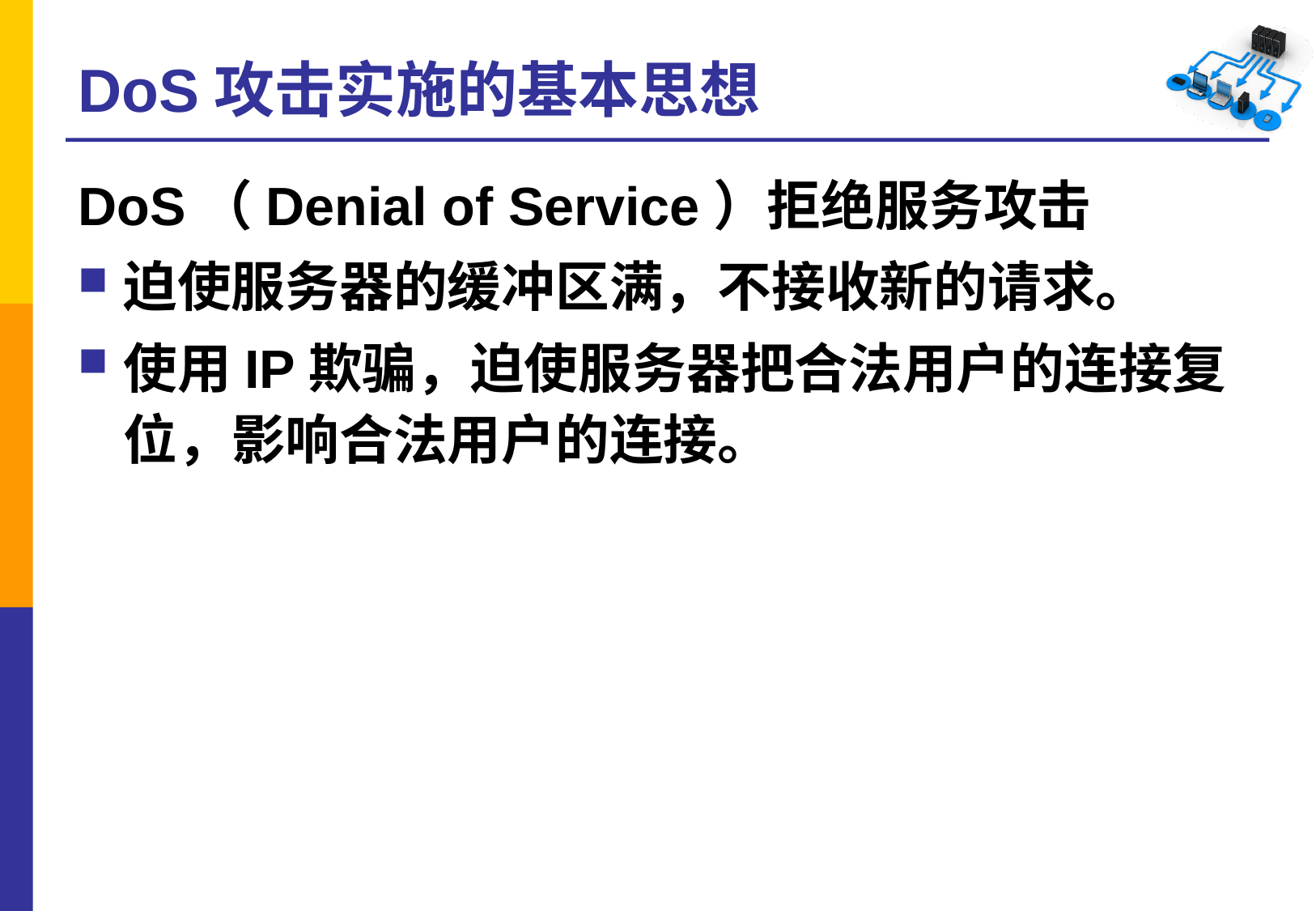

# DoS攻击实施的基本思想
DoS（Denial of Service）拒绝服务攻击
迫使服务器的缓冲区满，不接收新的请求。
使用IP欺骗，迫使服务器把合法用户的连接复位，影响合法用户的连接。